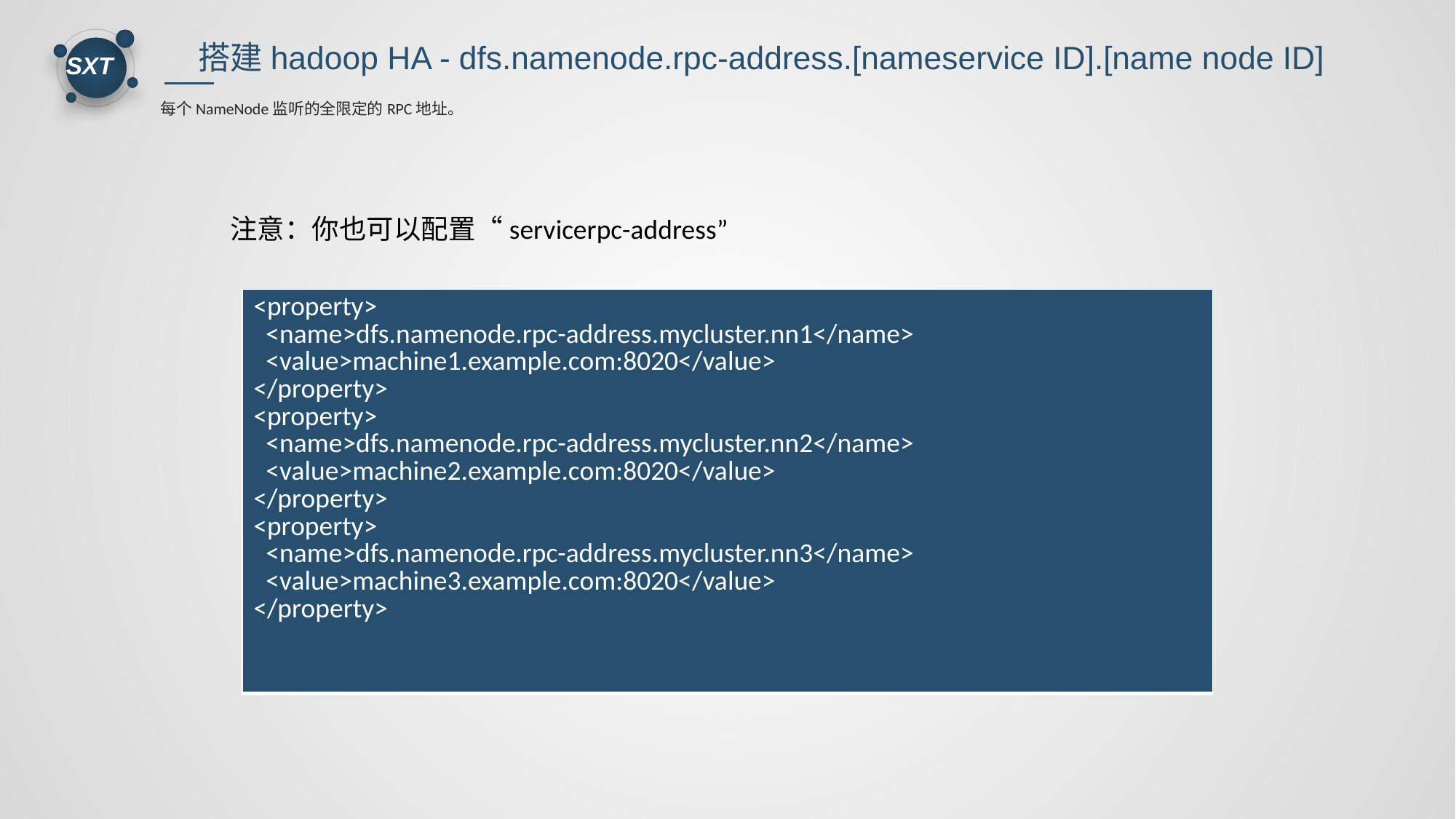

搭建hadoop HA - dfs.namenode.rpc-address.[nameservice ID].[name node ID]
每个NameNode监听的全限定的RPC地址。
注意：你也可以配置“servicerpc-address”
| <property> <name>dfs.namenode.rpc-address.mycluster.nn1</name> <value>machine1.example.com:8020</value> </property> <property> <name>dfs.namenode.rpc-address.mycluster.nn2</name> <value>machine2.example.com:8020</value> </property> <property> <name>dfs.namenode.rpc-address.mycluster.nn3</name> <value>machine3.example.com:8020</value> </property> |
| --- |